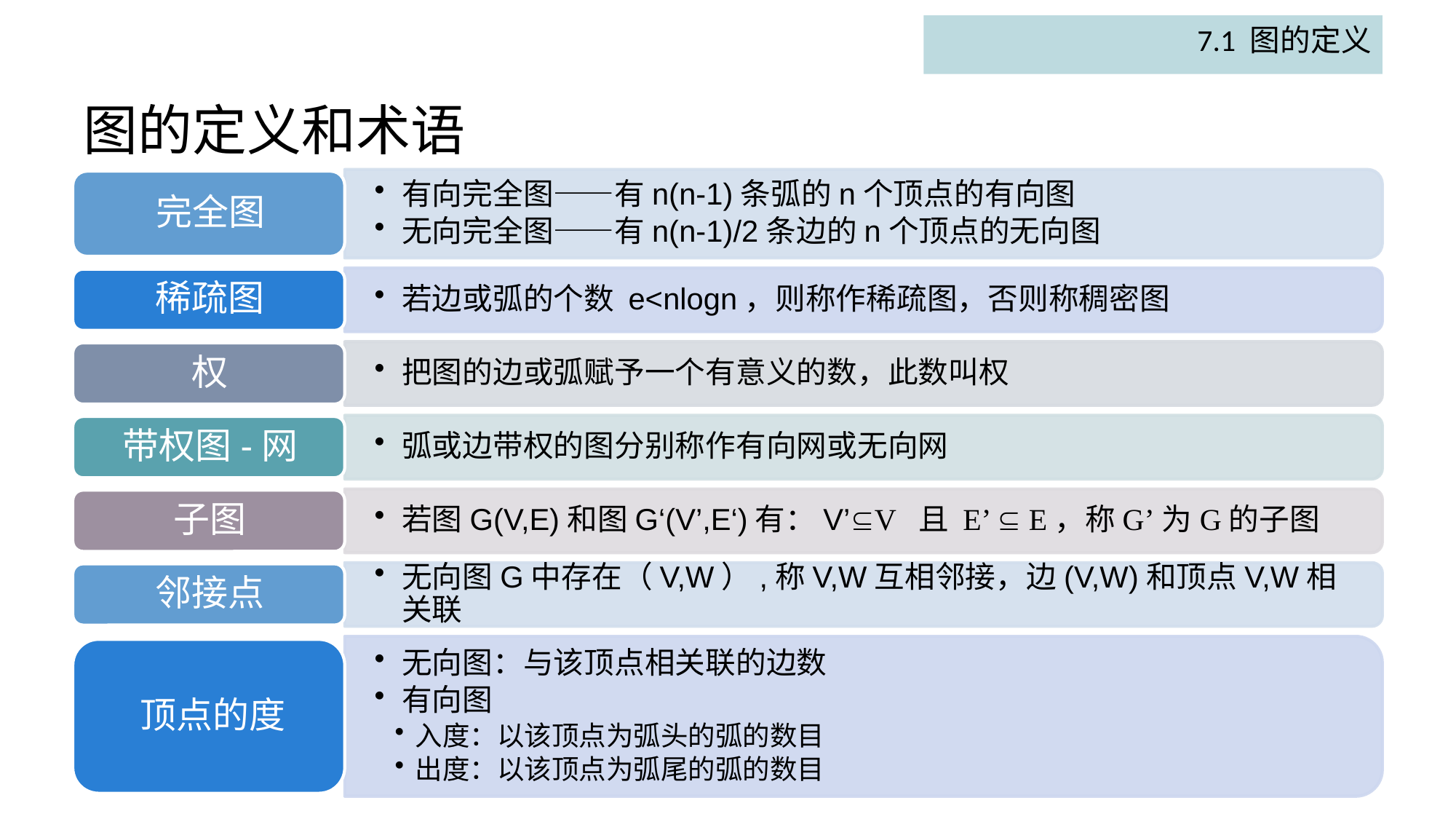

7.1 图的定义
# 图的定义和术语
有向完全图——有n(n-1)条弧的n个顶点的有向图
无向完全图——有n(n-1)/2条边的n个顶点的无向图
完全图
若边或弧的个数 e<nlogn，则称作稀疏图，否则称稠密图
稀疏图
把图的边或弧赋予一个有意义的数，此数叫权
权
弧或边带权的图分别称作有向网或无向网
带权图-网
若图G(V,E)和图G‘(V’,E‘)有：V’⊆V  且 E’ ⊆ E，称G’为G的子图
子图
无向图G中存在（V,W）,称V,W互相邻接，边(V,W)和顶点V,W相关联
邻接点
无向图：与该顶点相关联的边数
有向图
入度：以该顶点为弧头的弧的数目
出度：以该顶点为弧尾的弧的数目
顶点的度